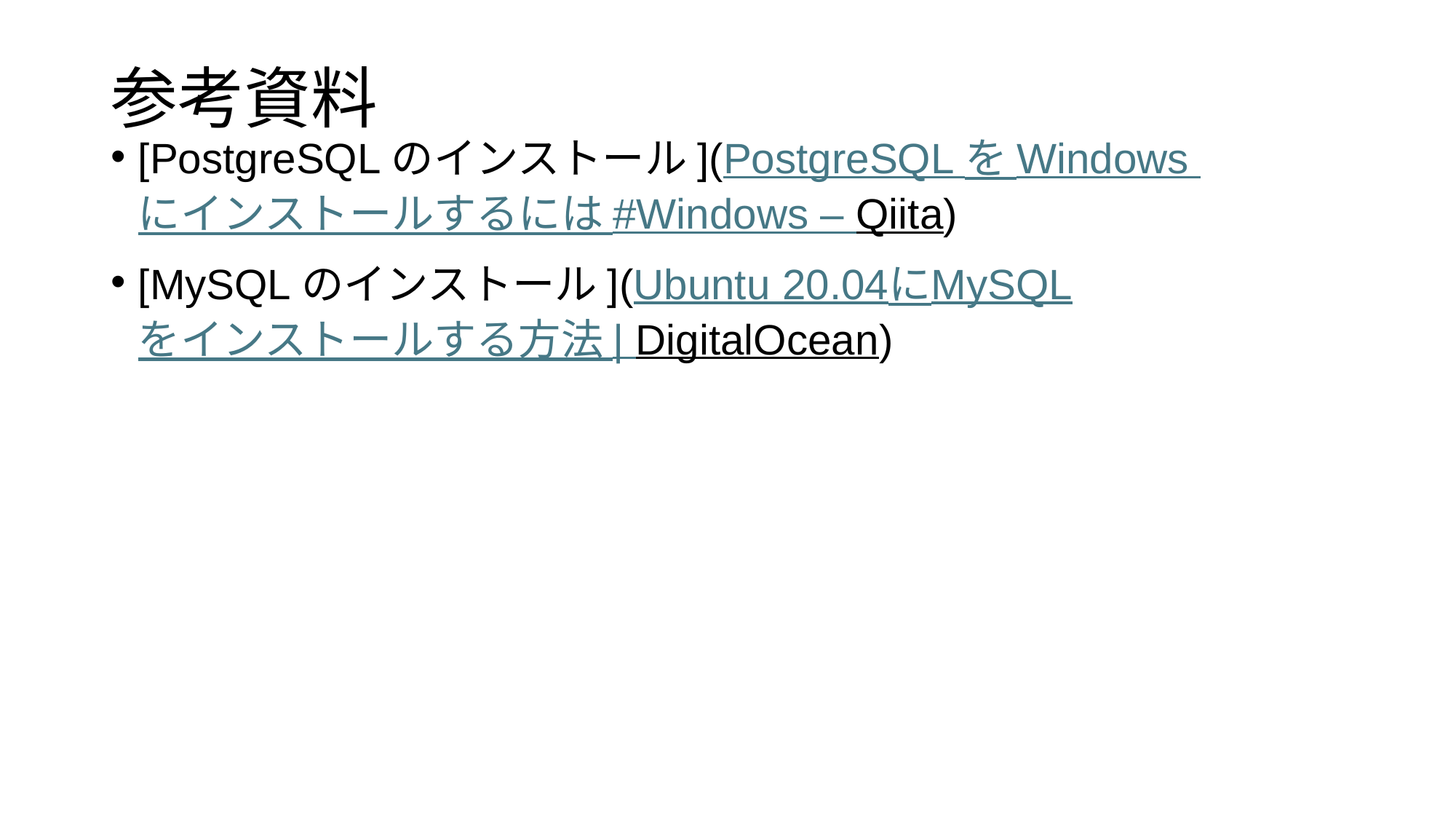

# 参考資料
[PostgreSQLのインストール](PostgreSQL を Windows にインストールするには #Windows – Qiita)
[MySQLのインストール](Ubuntu 20.04にMySQLをインストールする方法 | DigitalOcean)